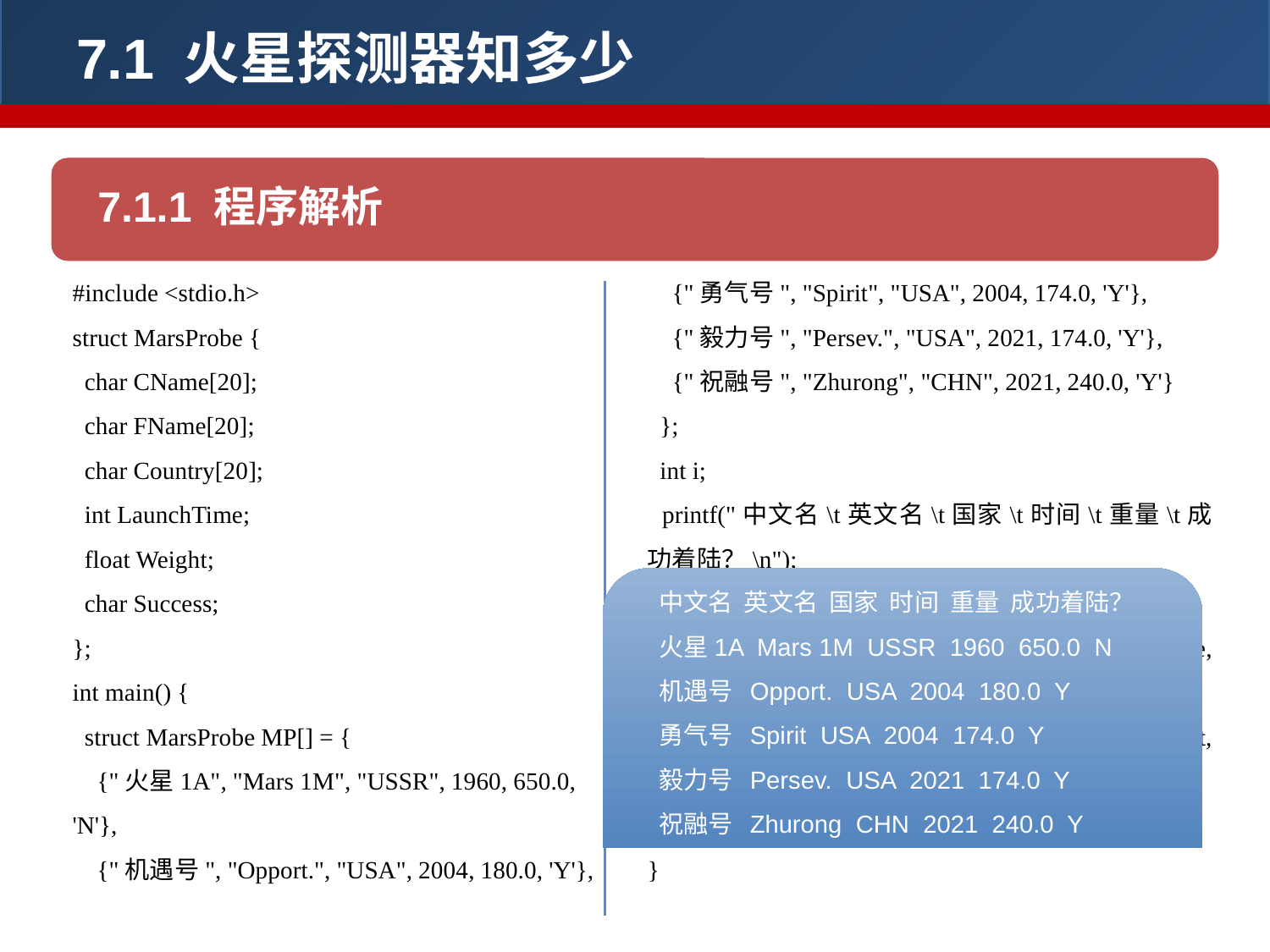

7.1 火星探测器知多少
7.1.1 程序解析
#include <stdio.h>
struct MarsProbe {
  char CName[20];
  char FName[20];
  char Country[20];
  int LaunchTime;
  float Weight;
  char Success;
};
int main() {
  struct MarsProbe MP[] = {
    {"火星1A", "Mars 1M", "USSR", 1960, 650.0, 'N'},
    {"机遇号", "Opport.", "USA", 2004, 180.0, 'Y'},

    {"勇气号", "Spirit", "USA", 2004, 174.0, 'Y'},
    {"毅力号", "Persev.", "USA", 2021, 174.0, 'Y'},
    {"祝融号", "Zhurong", "CHN", 2021, 240.0, 'Y'}
  };
  int i;
  printf("中文名\t英文名\t国家\t时间\t重量\t成功着陆？\n");
  for(i=0; i<5; i++)
    printf("%s\t%s\t%s\t%d\t%.1f\t%c\n", MP[i].CName, MP[i].FName,
    MP[i].Country, MP[i].LaunchTime,MP[i].Weight, MP[i].Success);
  return 0;
}
中文名  英文名  国家  时间  重量  成功着陆？
火星1A  Mars 1M  USSR  1960  650.0  N
机遇号  Opport.  USA  2004  180.0  Y
勇气号  Spirit  USA  2004  174.0  Y
毅力号  Persev.  USA  2021  174.0  Y
祝融号  Zhurong  CHN  2021  240.0  Y